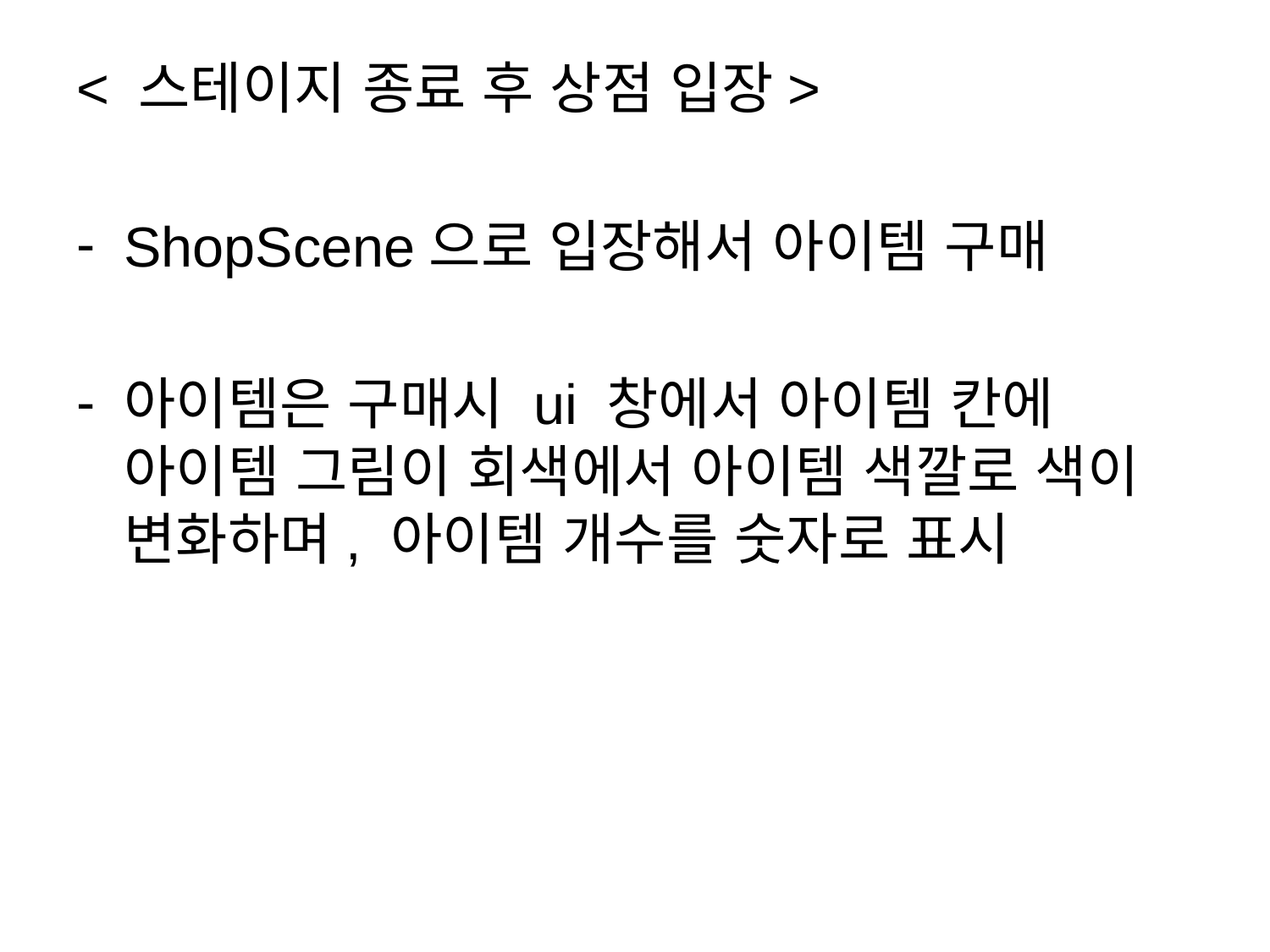

< 스테이지 종료 후 상점 입장>

ShopScene으로 입장해서 아이템 구매

아이템은 구매시 ui 창에서 아이템 칸에 아이템 그림이 회색에서 아이템 색깔로 색이 변화하며, 아이템 개수를 숫자로 표시